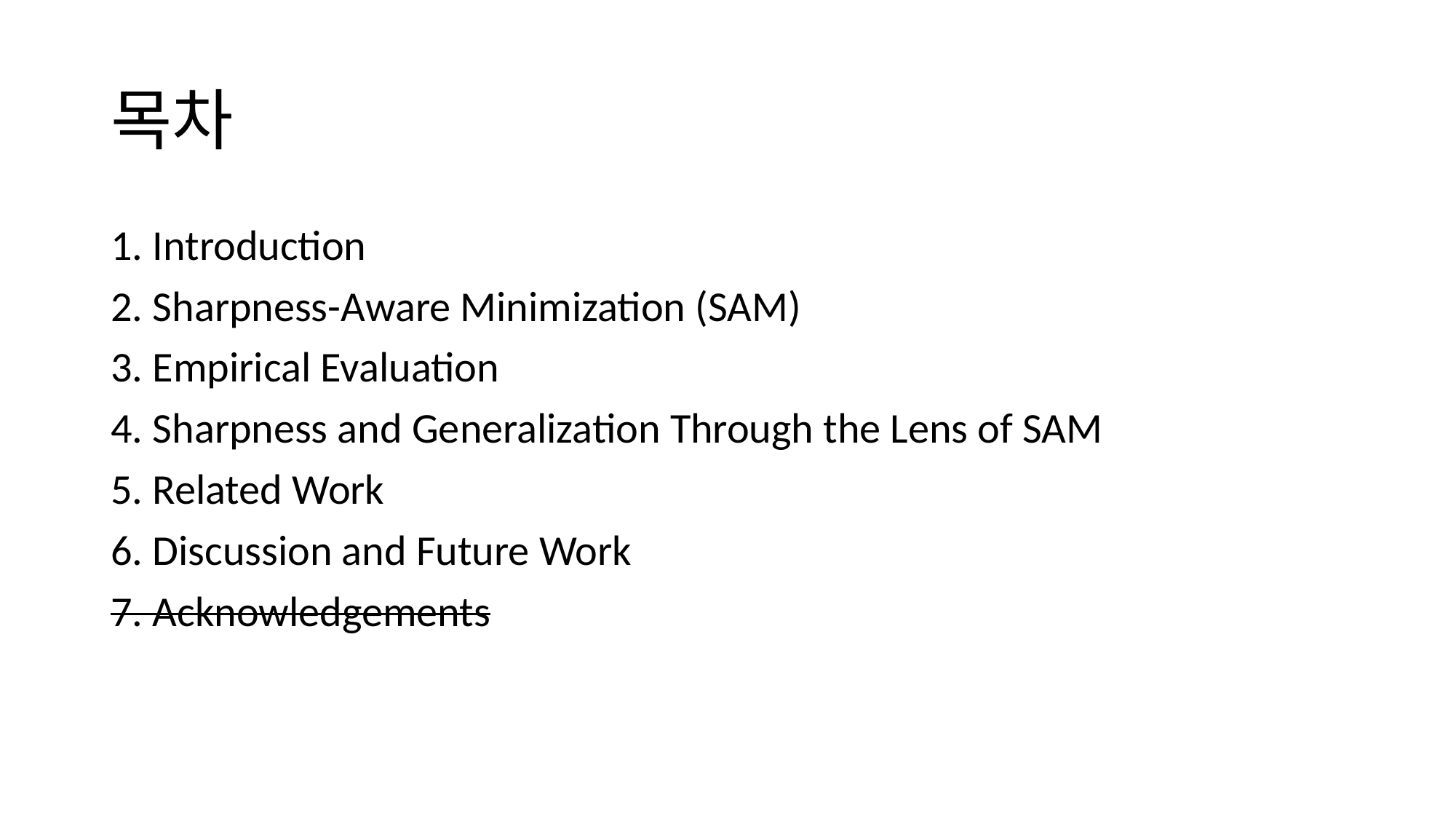

# 목차
1. Introduction
2. Sharpness-Aware Minimization (SAM)
3. Empirical Evaluation
4. Sharpness and Generalization Through the Lens of SAM
5. Related Work
6. Discussion and Future Work
7. Acknowledgements